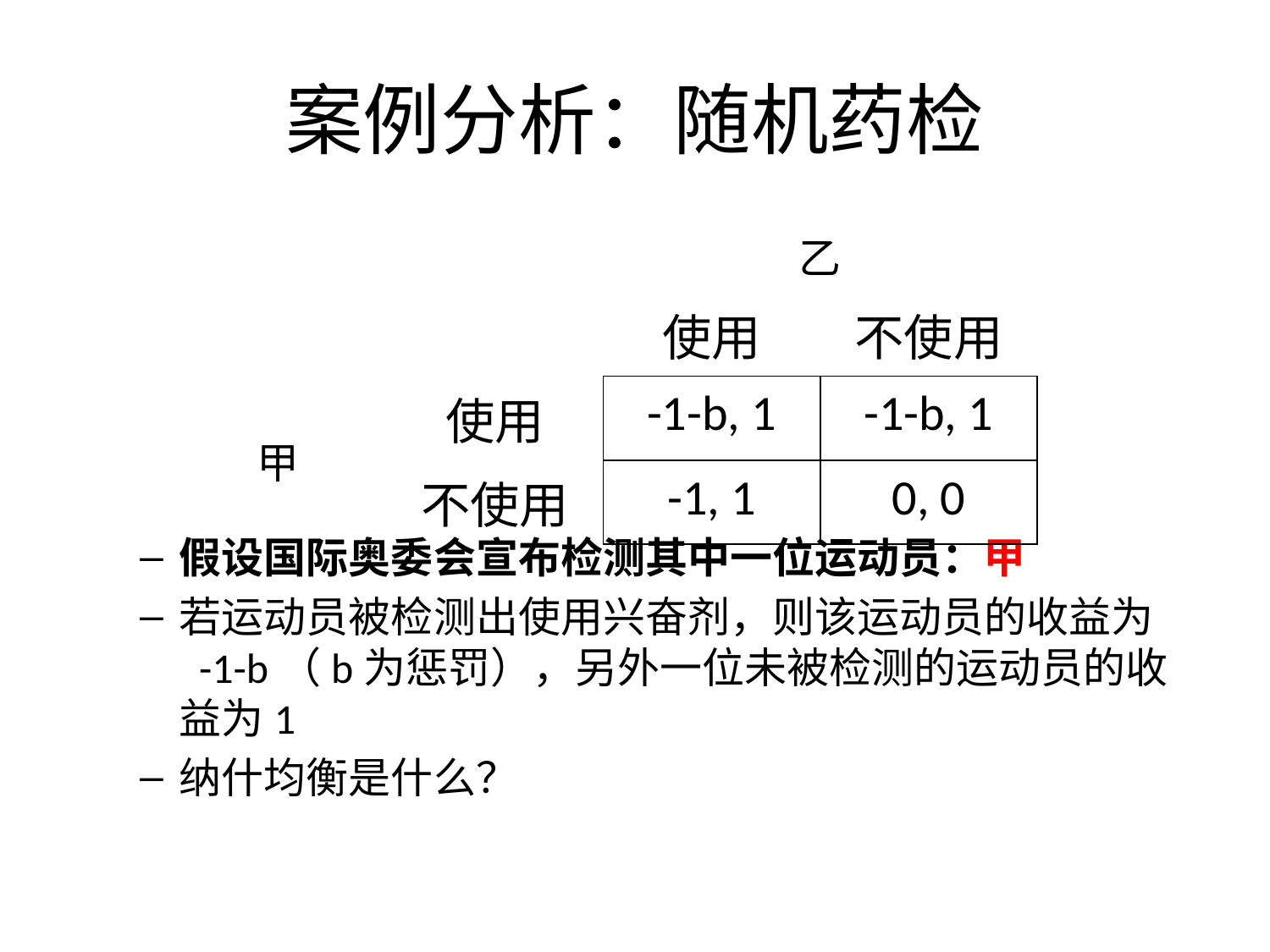

案例分析：随机药检

假设国际奥委会宣布检测其中一位运动员：甲
若运动员被检测出使用兴奋剂，则该运动员的收益为   -1-b（b为惩罚），另外一位未被检测的运动员的收益为1
纳什均衡是什么？
|  |  | 乙 |  |
| --- | --- | --- | --- |
|  |  | 使用 | 不使用 |
| 甲 | 使用 | -1-b, 1 | -1-b, 1 |
|  | 不使用 | -1, 1 | 0, 0 |